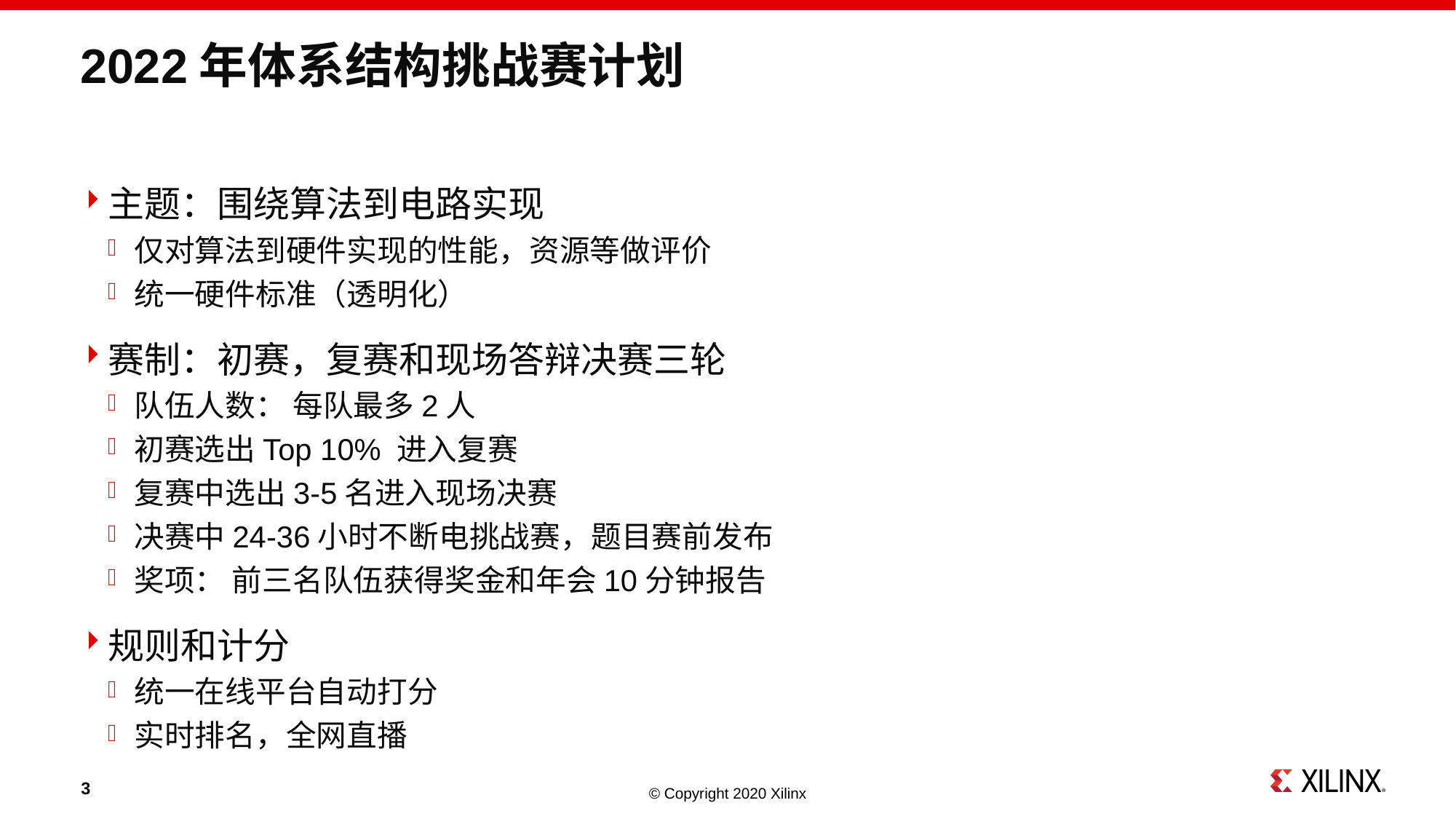

# 2022年体系结构挑战赛计划
主题：围绕算法到电路实现
仅对算法到硬件实现的性能，资源等做评价
统一硬件标准（透明化）
赛制：初赛，复赛和现场答辩决赛三轮
队伍人数： 每队最多2人
初赛选出Top 10% 进入复赛
复赛中选出3-5名进入现场决赛
决赛中24-36小时不断电挑战赛，题目赛前发布
奖项： 前三名队伍获得奖金和年会10分钟报告
规则和计分
统一在线平台自动打分
实时排名，全网直播
3